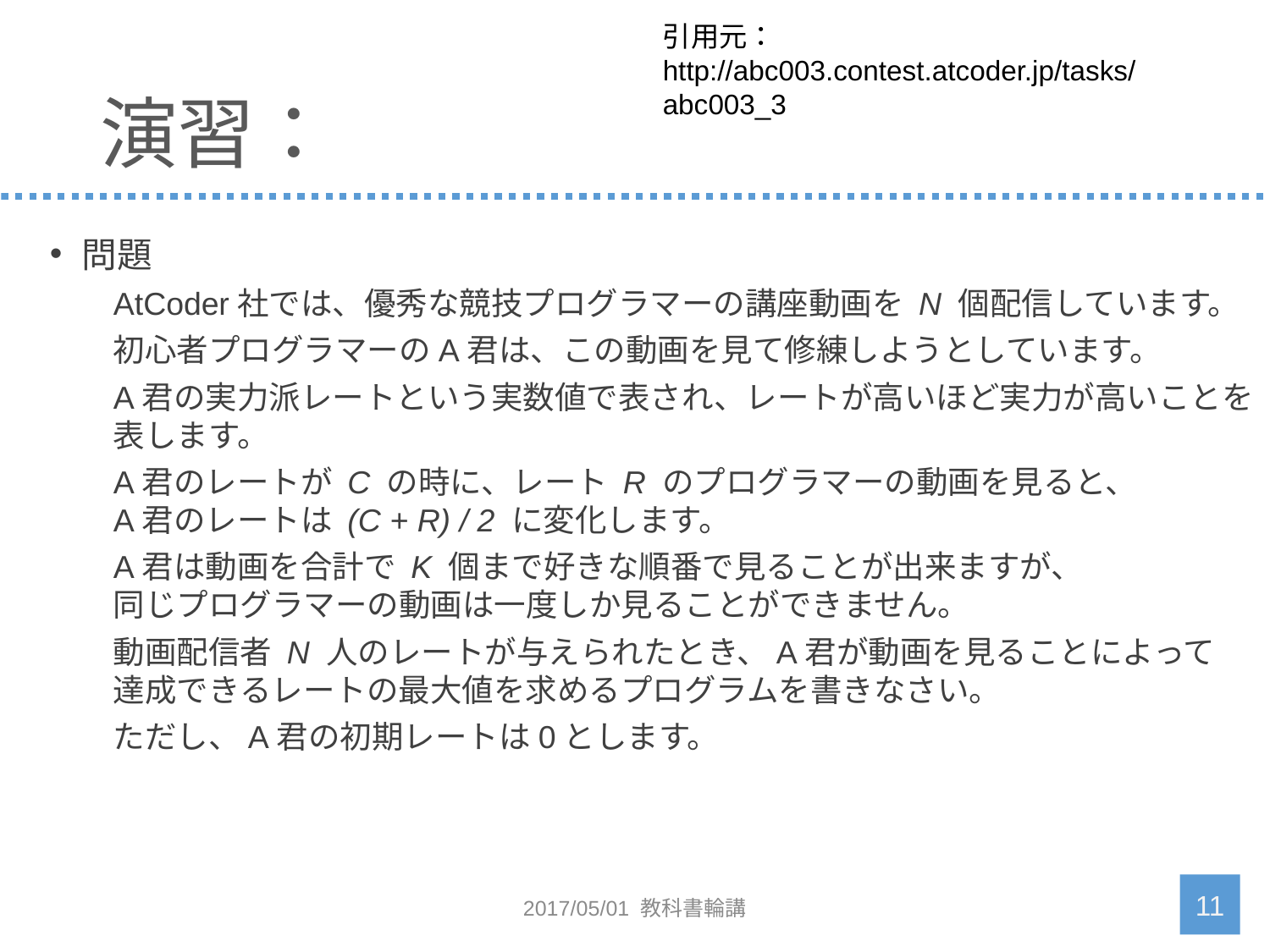

# 演習：
引用元：
http://abc003.contest.atcoder.jp/tasks/abc003_3
問題
AtCoder社では、優秀な競技プログラマーの講座動画を N 個配信しています。
初心者プログラマーのA君は、この動画を見て修練しようとしています。
A君の実力派レートという実数値で表され、レートが高いほど実力が高いことを表します。
A君のレートが C の時に、レート R のプログラマーの動画を見ると、
A君のレートは (C + R) / 2 に変化します。
A君は動画を合計で K 個まで好きな順番で見ることが出来ますが、
同じプログラマーの動画は一度しか見ることができません。
動画配信者 N 人のレートが与えられたとき、A君が動画を見ることによって
達成できるレートの最大値を求めるプログラムを書きなさい。
ただし、A君の初期レートは0とします。
11
2017/05/01 教科書輪講